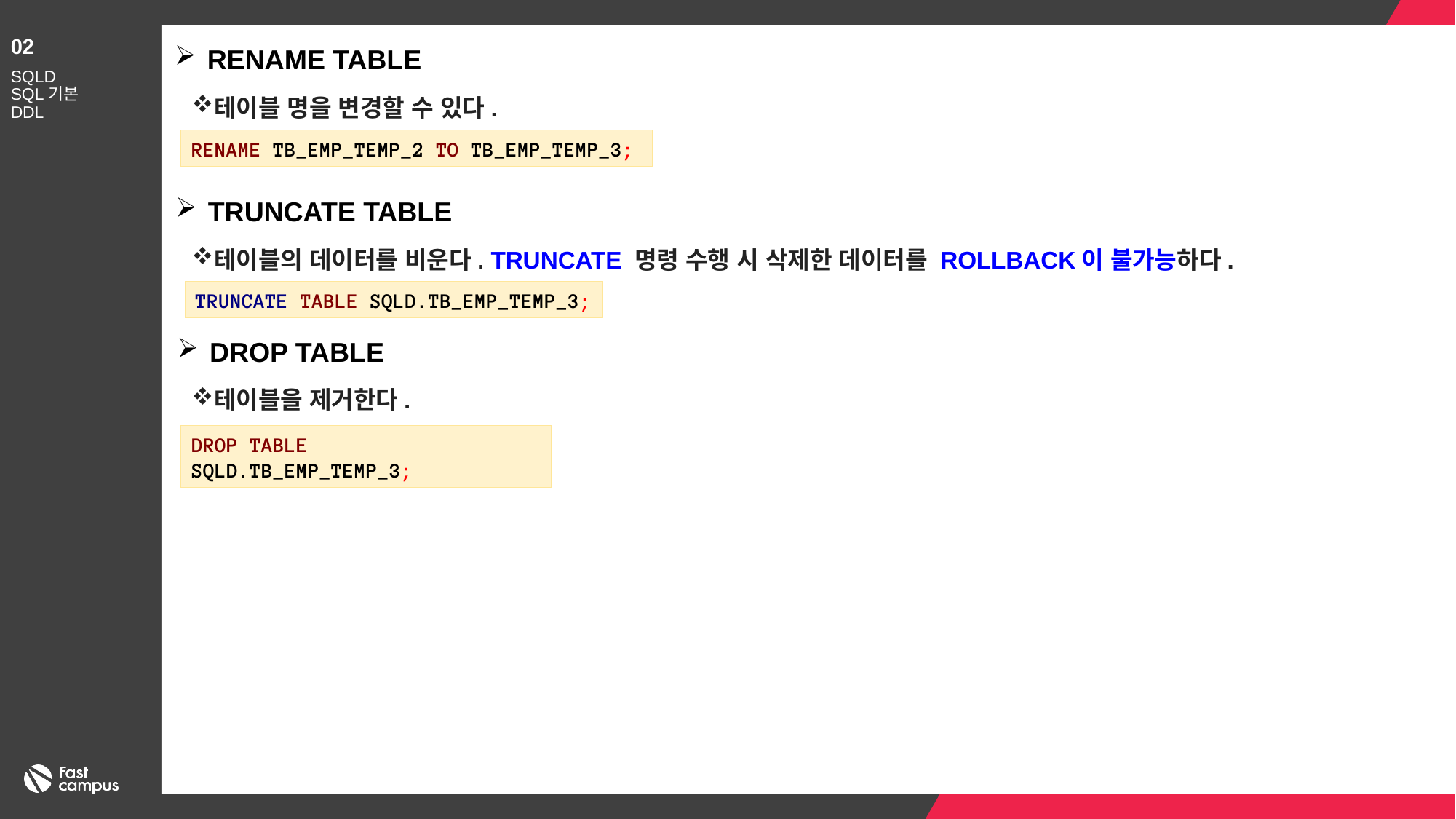

02
RENAME TABLE
SQLD
SQL기본
DDL
테이블 명을 변경할 수 있다.
RENAME TB_EMP_TEMP_2 TO TB_EMP_TEMP_3;
TRUNCATE TABLE
테이블의 데이터를 비운다. TRUNCATE 명령 수행 시 삭제한 데이터를 ROLLBACK이 불가능하다.
TRUNCATE TABLE SQLD.TB_EMP_TEMP_3;
DROP TABLE
테이블을 제거한다.
DROP TABLE SQLD.TB_EMP_TEMP_3;